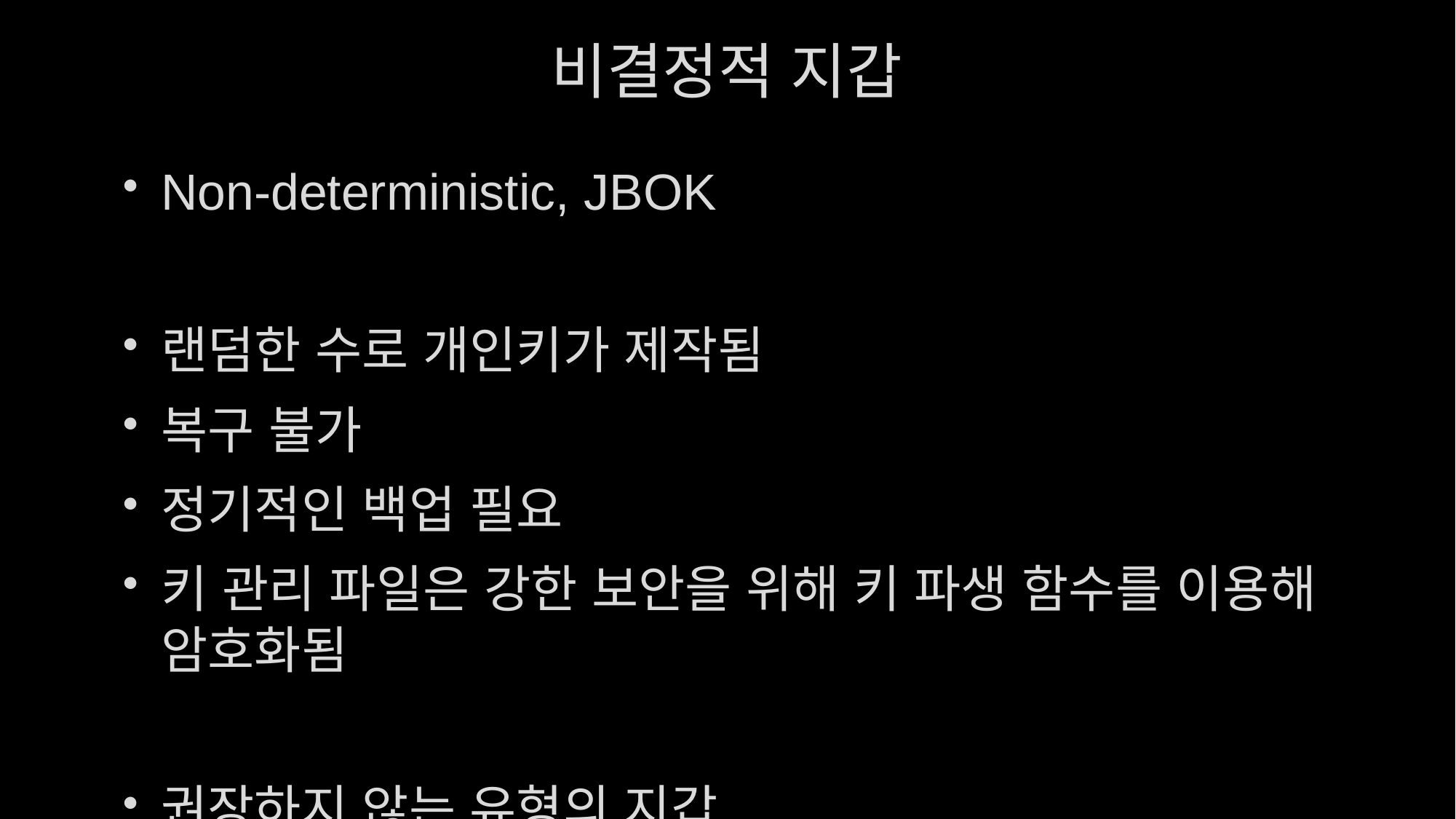

# 비결정적 지갑
Non-deterministic, JBOK

랜덤한 수로 개인키가 제작됨
복구 불가
정기적인 백업 필요
키 관리 파일은 강한 보안을 위해 키 파생 함수를 이용해 암호화됨

권장하지 않는 유형의 지갑